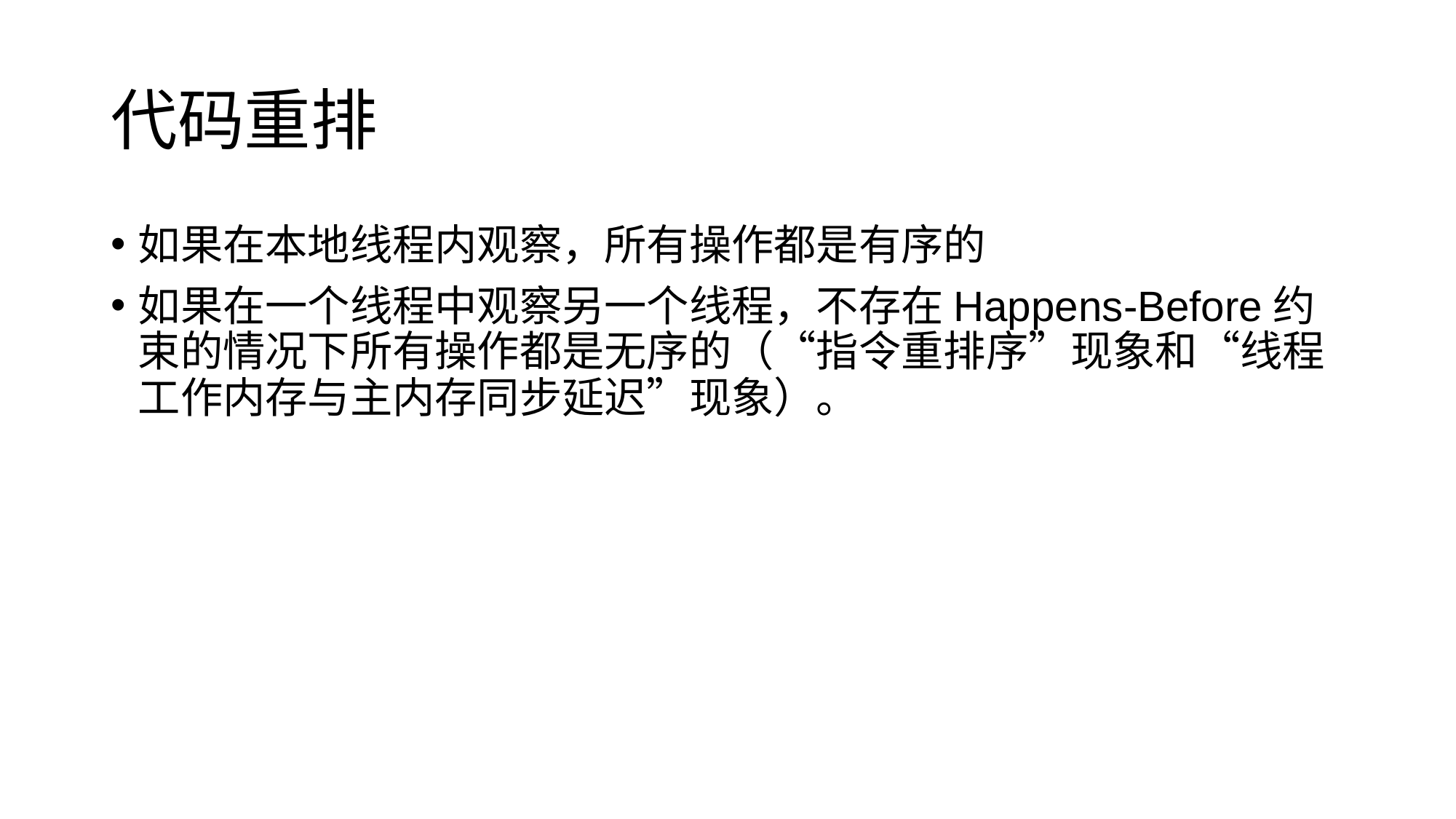

# 代码重排
如果在本地线程内观察，所有操作都是有序的
如果在一个线程中观察另一个线程，不存在Happens-Before约束的情况下所有操作都是无序的（“指令重排序”现象和“线程工作内存与主内存同步延迟”现象）。